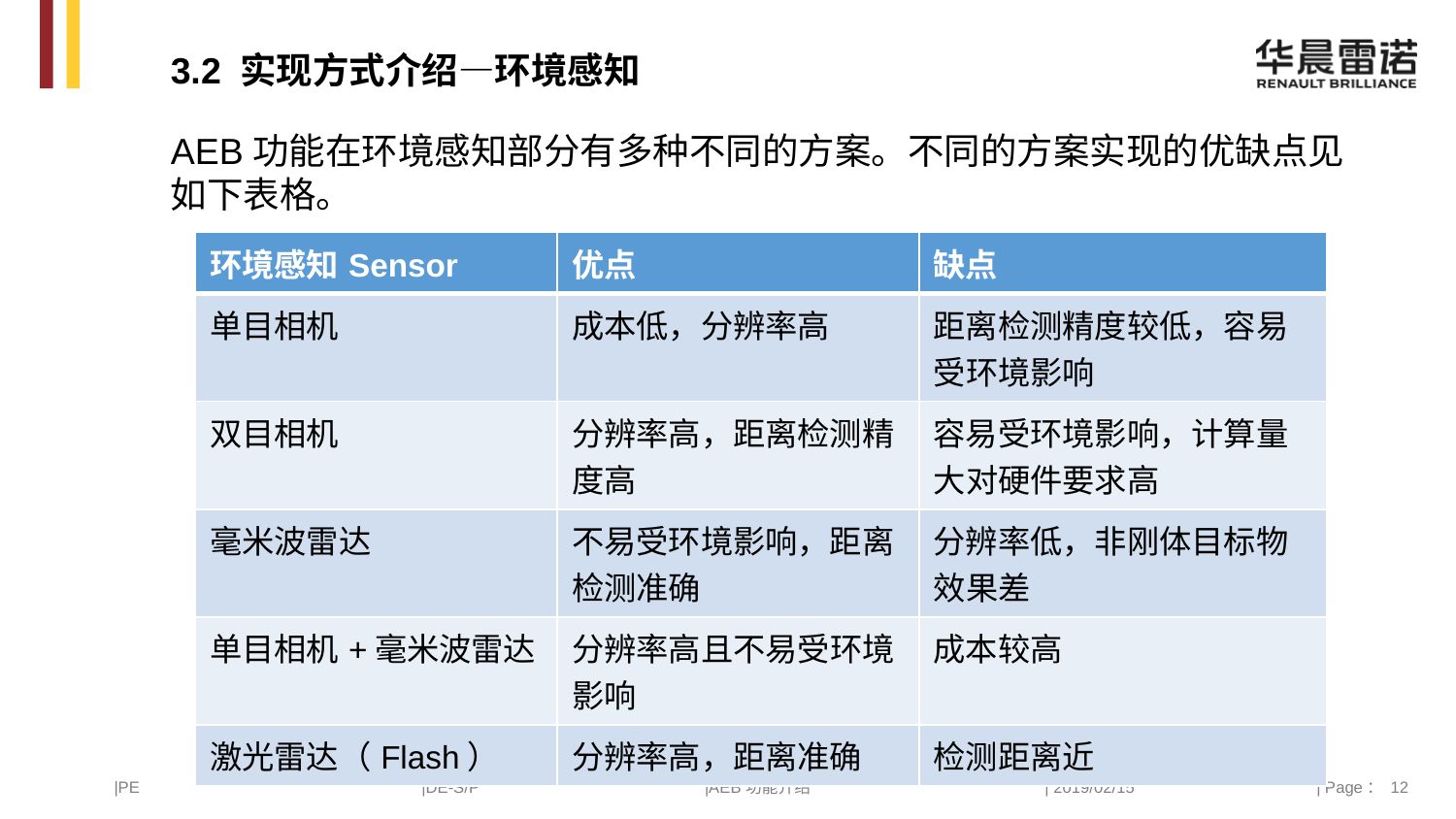

3.2 实现方式介绍—环境感知
AEB功能在环境感知部分有多种不同的方案。不同的方案实现的优缺点见如下表格。
| 环境感知Sensor | 优点 | 缺点 |
| --- | --- | --- |
| 单目相机 | 成本低，分辨率高 | 距离检测精度较低，容易受环境影响 |
| 双目相机 | 分辨率高，距离检测精度高 | 容易受环境影响，计算量大对硬件要求高 |
| 毫米波雷达 | 不易受环境影响，距离检测准确 | 分辨率低，非刚体目标物效果差 |
| 单目相机+毫米波雷达 | 分辨率高且不易受环境影响 | 成本较高 |
| 激光雷达（Flash） | 分辨率高，距离准确 | 检测距离近 |